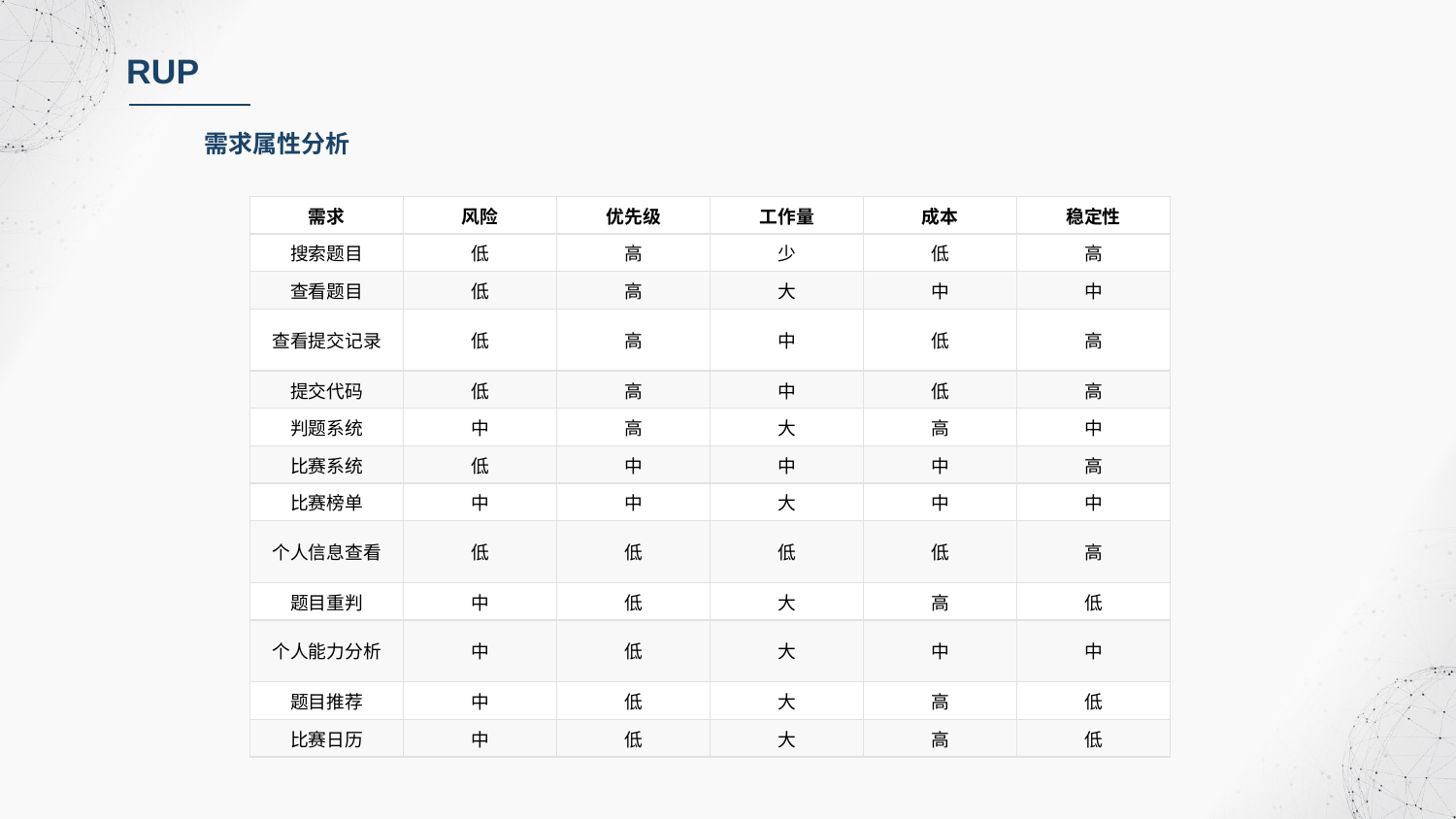

RUP

需求属性分析
| 需求 | 风险 | 优先级 | 工作量 | 成本 | 稳定性 |
| --- | --- | --- | --- | --- | --- |
| 搜索题目 | 低 | 高 | 少 | 低 | 高 |
| 查看题目 | 低 | 高 | 大 | 中 | 中 |
| 查看提交记录 | 低 | 高 | 中 | 低 | 高 |
| 提交代码 | 低 | 高 | 中 | 低 | 高 |
| 判题系统 | 中 | 高 | 大 | 高 | 中 |
| 比赛系统 | 低 | 中 | 中 | 中 | 高 |
| 比赛榜单 | 中 | 中 | 大 | 中 | 中 |
| 个人信息查看 | 低 | 低 | 低 | 低 | 高 |
| 题目重判 | 中 | 低 | 大 | 高 | 低 |
| 个人能力分析 | 中 | 低 | 大 | 中 | 中 |
| 题目推荐 | 中 | 低 | 大 | 高 | 低 |
| 比赛日历 | 中 | 低 | 大 | 高 | 低 |